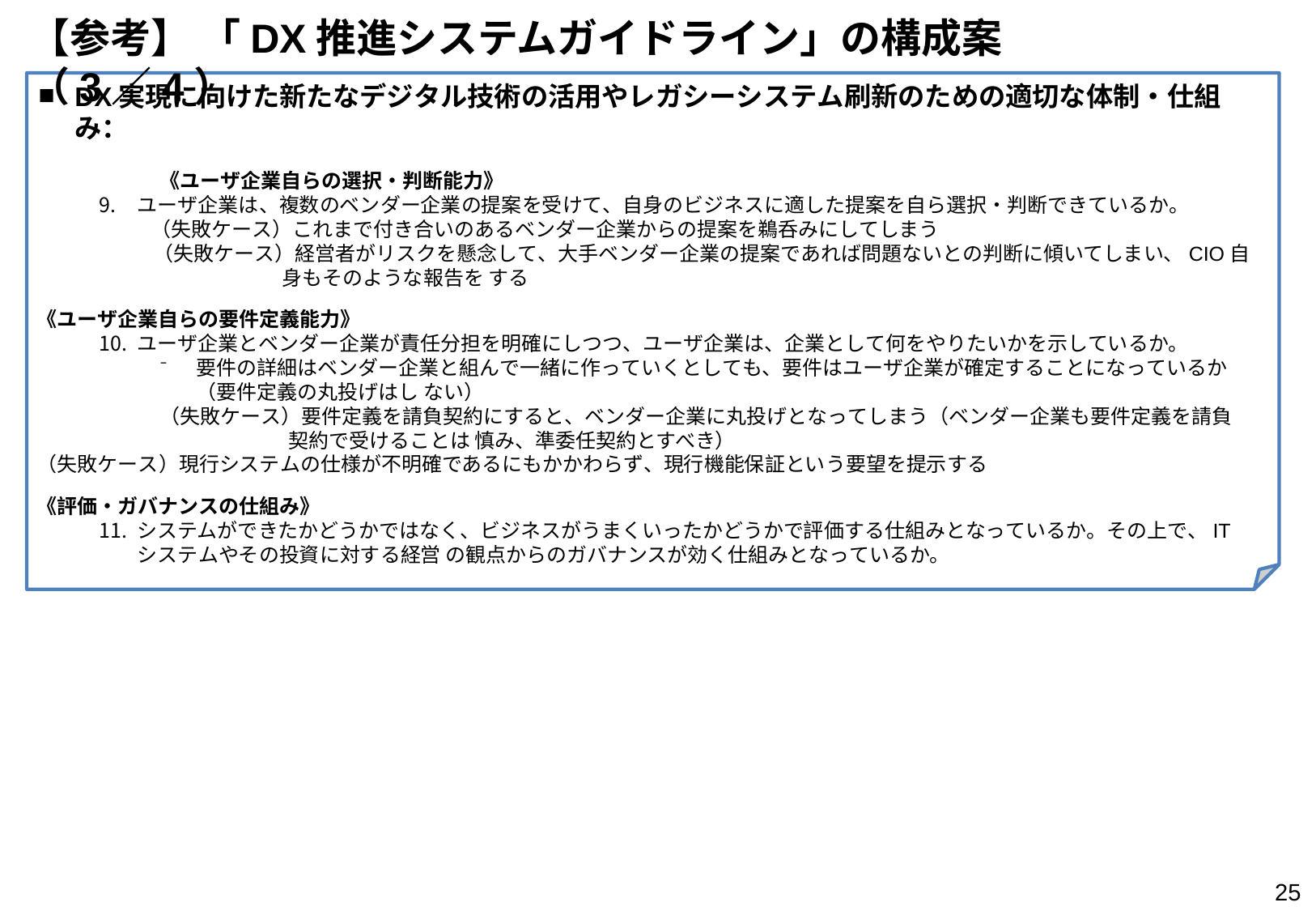

# 【参考】 「DX推進システムガイドライン」の構成案（3／4）

DX実現に向けた新たなデジタル技術の活用やレガシーシステム刷新のための適切な体制・仕組み：
《ユーザ企業自らの選択・判断能力》
ユーザ企業は、複数のベンダー企業の提案を受けて、自身のビジネスに適した提案を自ら選択・判断できているか。
（失敗ケース）これまで付き合いのあるベンダー企業からの提案を鵜呑みにしてしまう
（失敗ケース）経営者がリスクを懸念して、大手ベンダー企業の提案であれば問題ないとの判断に傾いてしまい、CIO自身もそのような報告を する

《ユーザ企業自らの要件定義能力》
ユーザ企業とベンダー企業が責任分担を明確にしつつ、ユーザ企業は、企業として何をやりたいかを示しているか。
⁻	要件の詳細はベンダー企業と組んで一緒に作っていくとしても、要件はユーザ企業が確定することになっているか（要件定義の丸投げはし ない）
（失敗ケース）要件定義を請負契約にすると、ベンダー企業に丸投げとなってしまう（ベンダー企業も要件定義を請負契約で受けることは 慎み、準委任契約とすべき）
（失敗ケース）現行システムの仕様が不明確であるにもかかわらず、現行機能保証という要望を提示する

《評価・ガバナンスの仕組み》
システムができたかどうかではなく、ビジネスがうまくいったかどうかで評価する仕組みとなっているか。その上で、ITシステムやその投資に対する経営 の観点からのガバナンスが効く仕組みとなっているか。
25